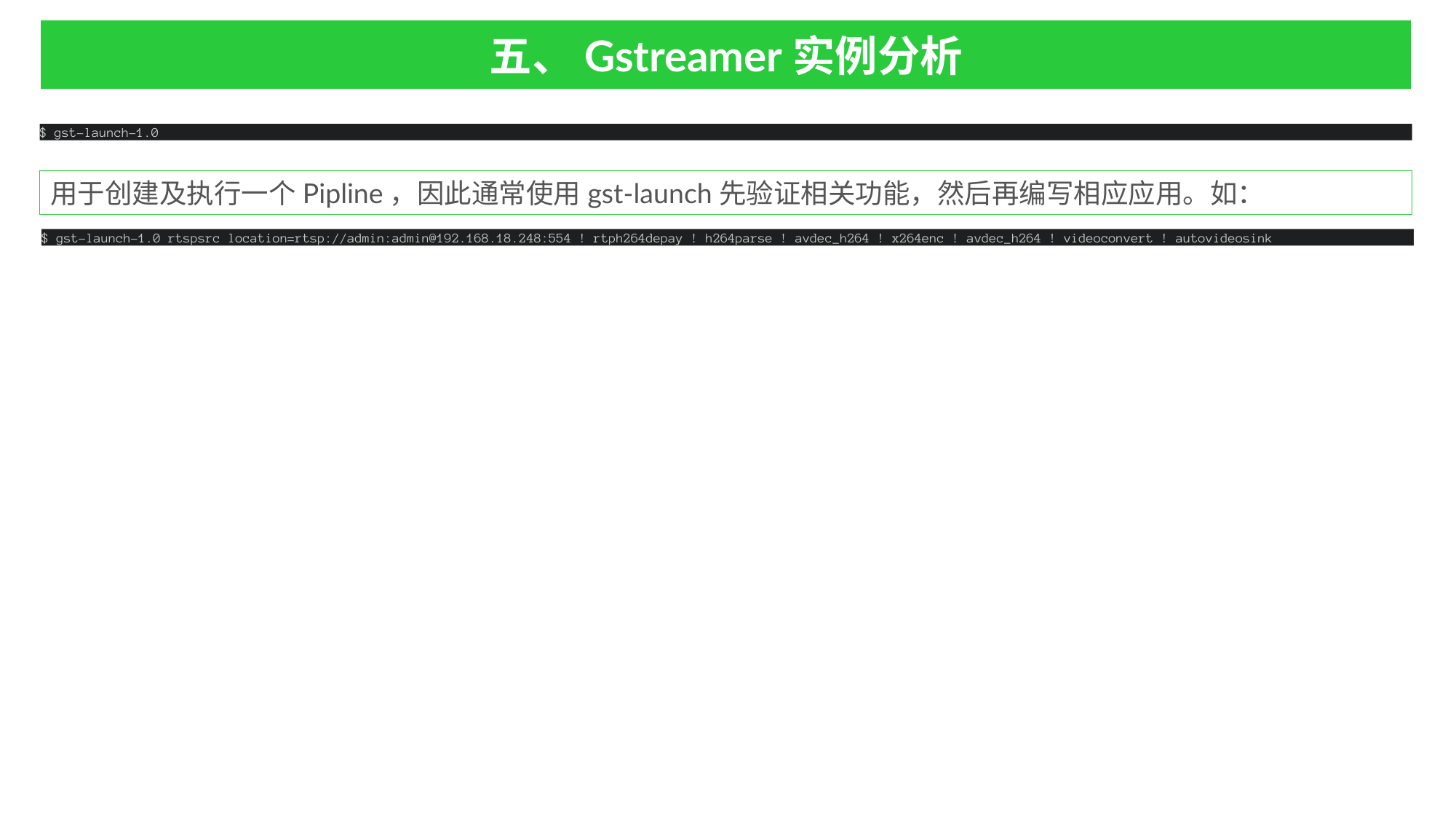

五、Gstreamer实例分析
$ gst-launch-1.0
用于创建及执行一个Pipline，因此通常使用gst-launch先验证相关功能，然后再编写相应应用。如：
$ gst-launch-1.0 rtspsrc location=rtsp://admin:admin@192.168.18.248:554 ! rtph264depay ! h264parse ! avdec_h264 ! x264enc ! avdec_h264 ! videoconvert ! autovideosink